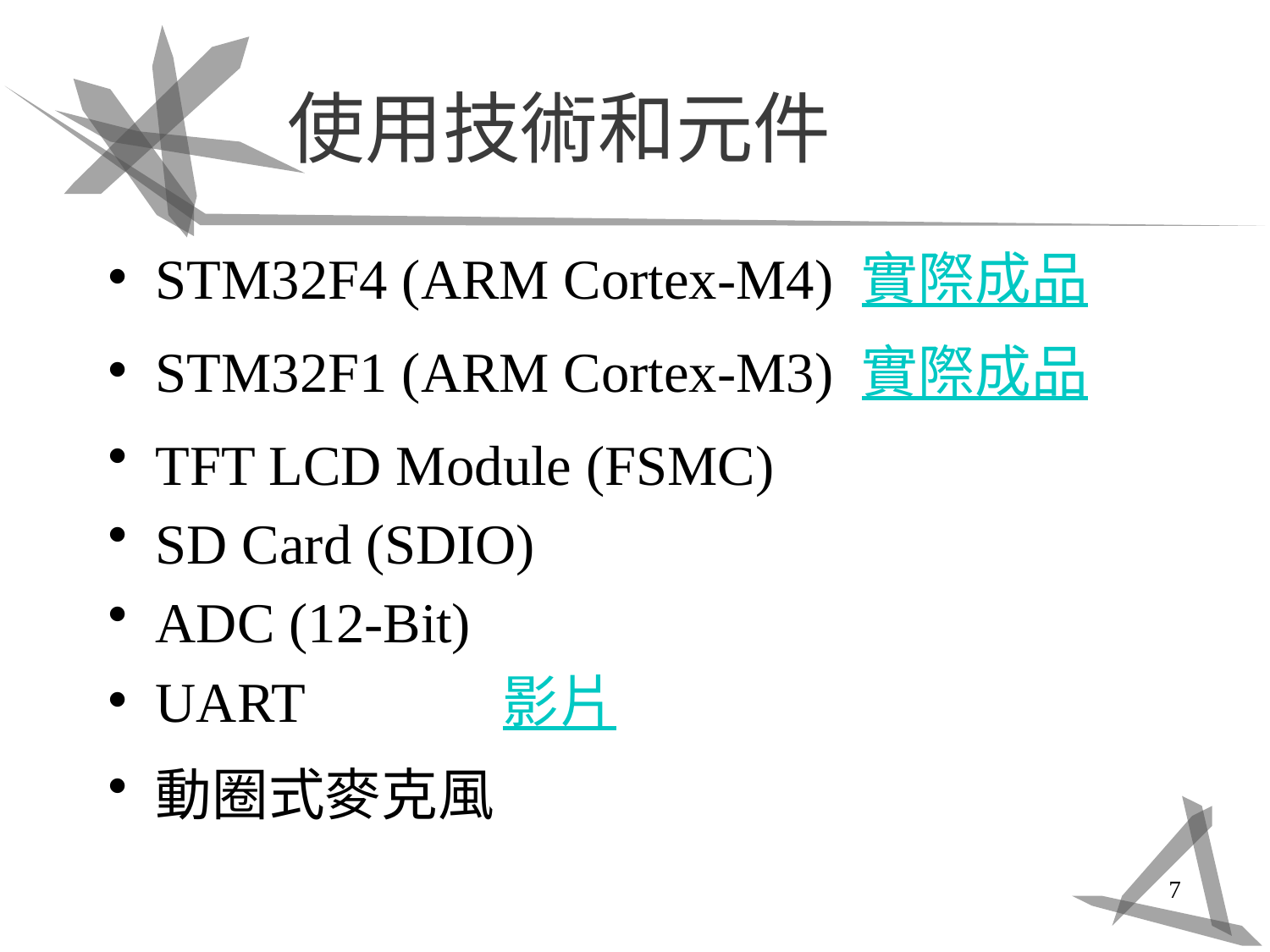

# 使用技術和元件
STM32F4 (ARM Cortex-M4) 實際成品
STM32F1 (ARM Cortex-M3) 實際成品
TFT LCD Module (FSMC)
SD Card (SDIO)
ADC (12-Bit)
UART             影片
動圈式麥克風

7